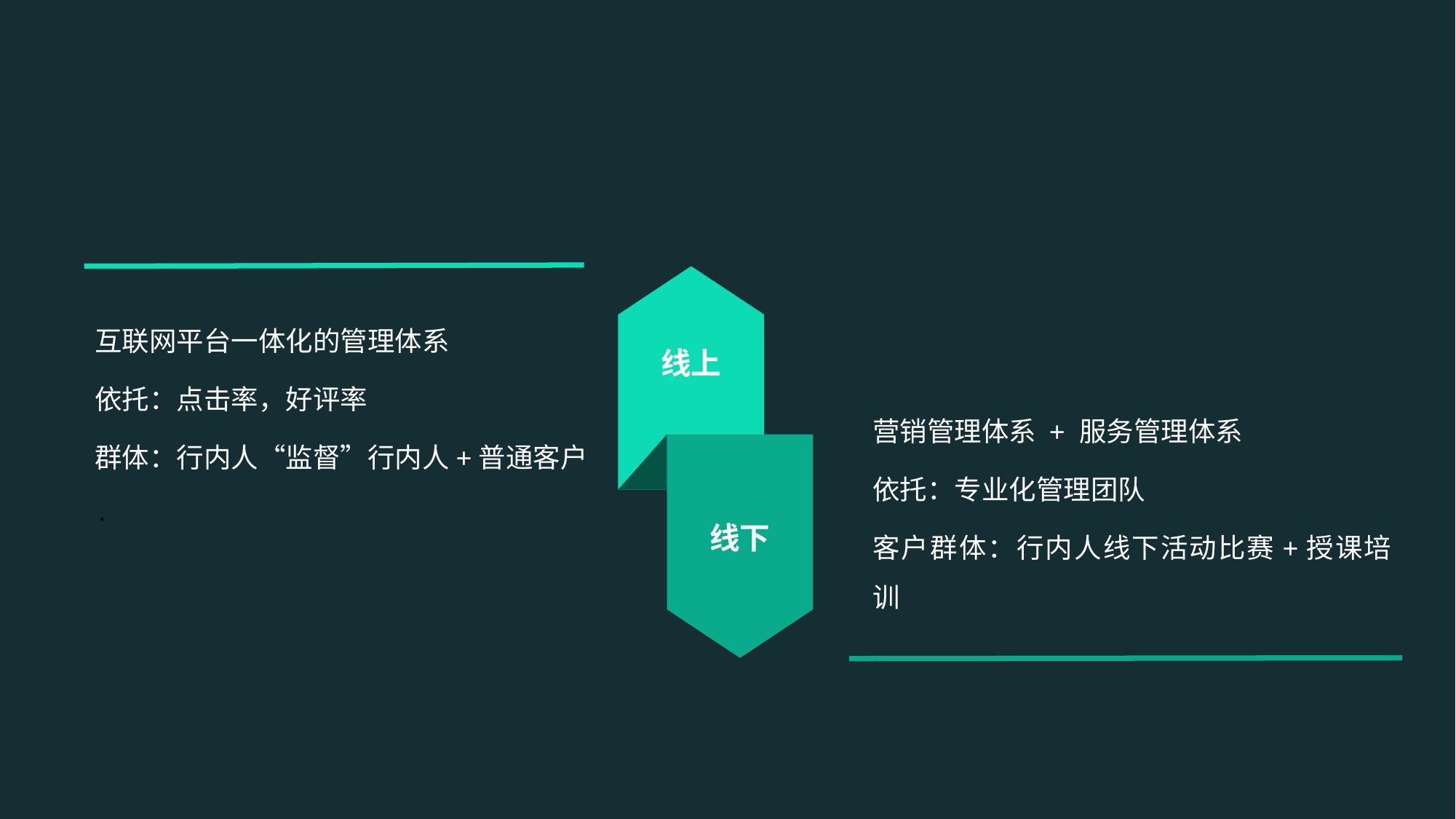

线上
互联网平台一体化的管理体系
依托：点击率，好评率
群体：行内人“监督”行内人+普通客户
.
营销管理体系 + 服务管理体系
依托：专业化管理团队
客户群体：行内人线下活动比赛+授课培训

线下